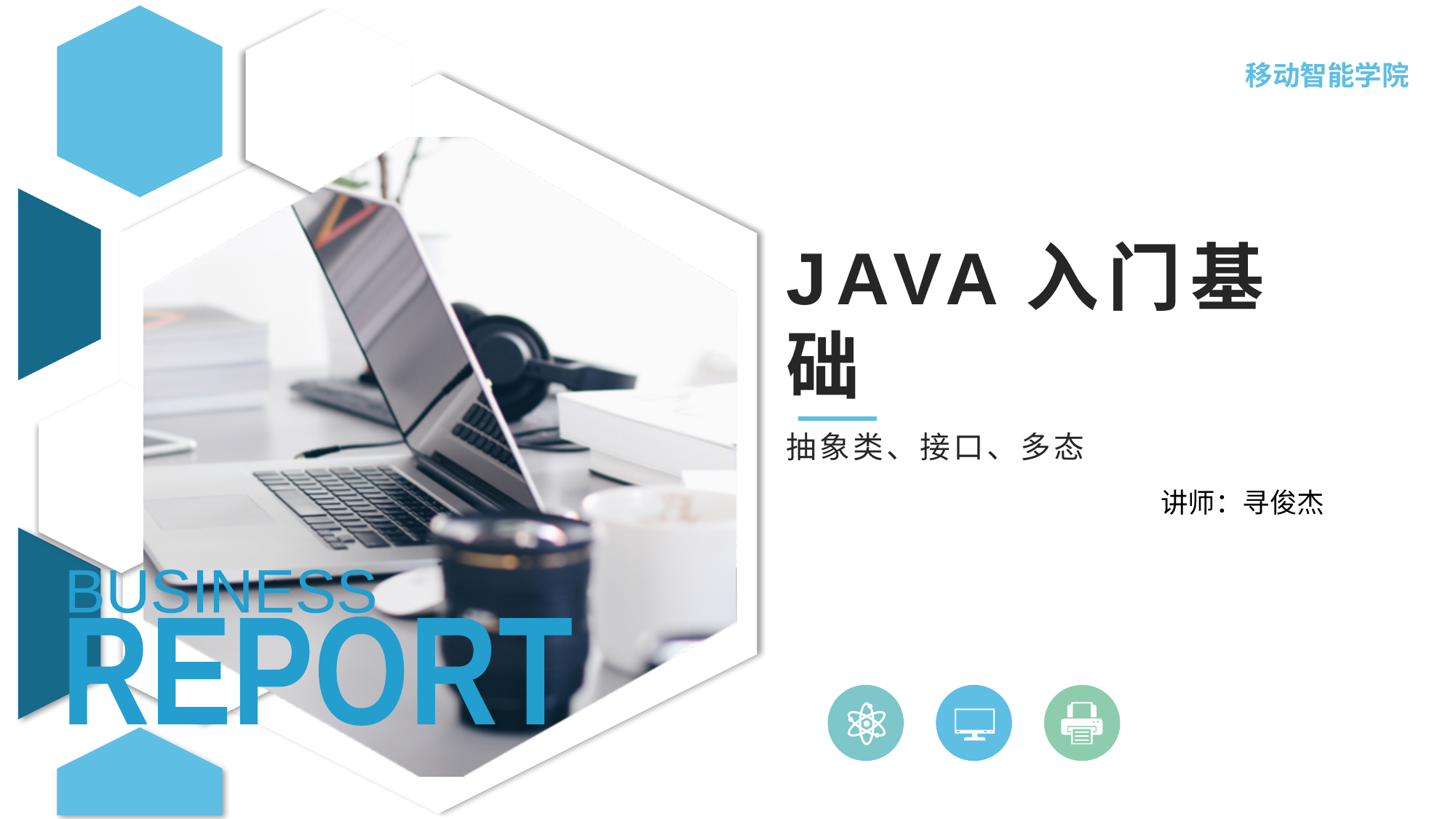

移动智能学院
# JAVA入门基础
抽象类、接口、多态
讲师：寻俊杰
BUSINESS
REPORT